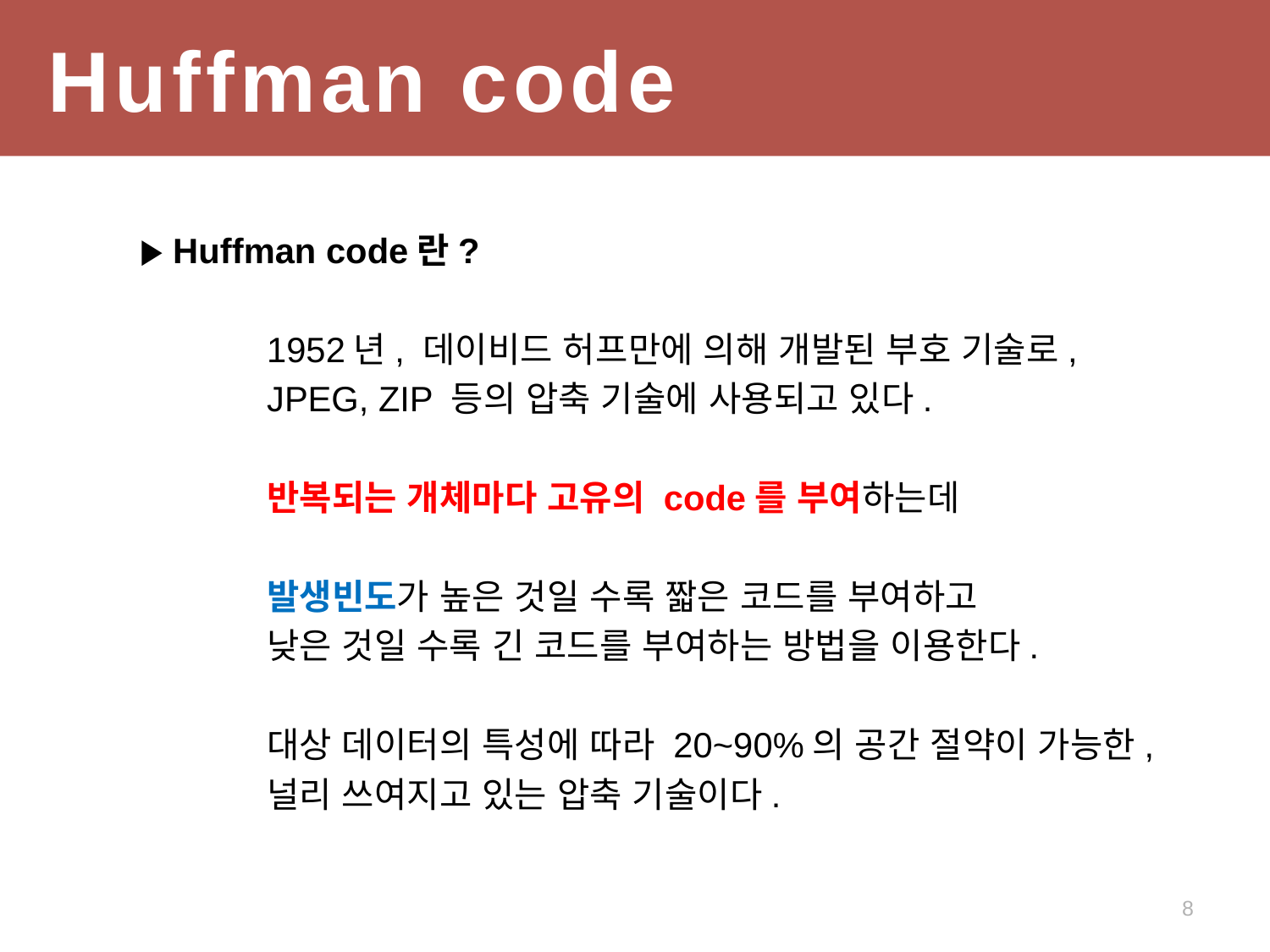

Huffman code
▶ Huffman code란?

	1952년, 데이비드 허프만에 의해 개발된 부호 기술로,
	JPEG, ZIP 등의 압축 기술에 사용되고 있다.

	반복되는 개체마다 고유의 code를 부여하는데

	발생빈도가 높은 것일 수록 짧은 코드를 부여하고
	낮은 것일 수록 긴 코드를 부여하는 방법을 이용한다.

	대상 데이터의 특성에 따라 20~90%의 공간 절약이 가능한,
	널리 쓰여지고 있는 압축 기술이다.
8